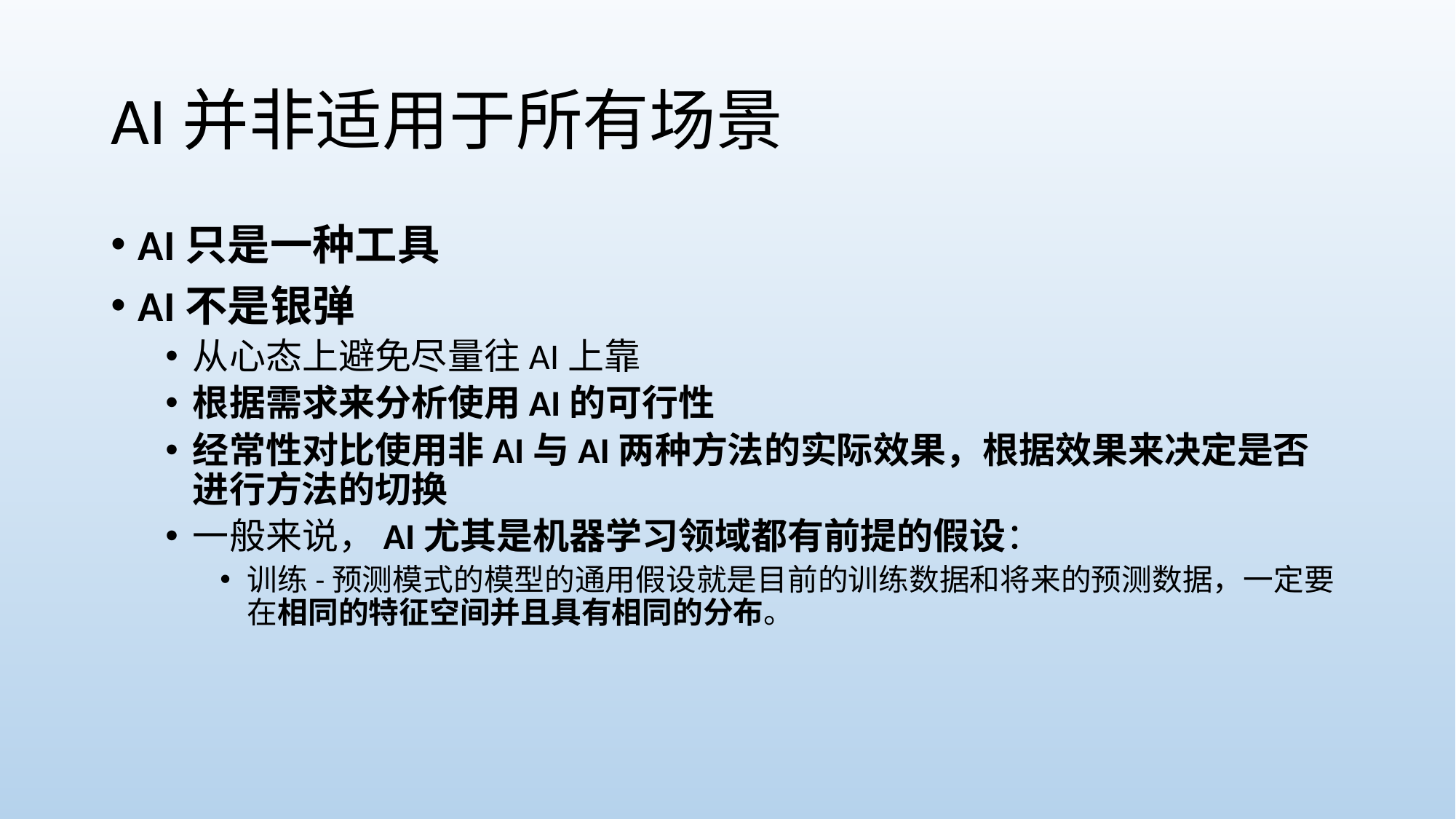

# AI并非适用于所有场景
AI只是一种工具
AI不是银弹
从心态上避免尽量往AI上靠
根据需求来分析使用AI的可行性
经常性对比使用非AI与AI两种方法的实际效果，根据效果来决定是否进行方法的切换
一般来说，AI尤其是机器学习领域都有前提的假设：
训练-预测模式的模型的通用假设就是目前的训练数据和将来的预测数据，一定要在相同的特征空间并且具有相同的分布。